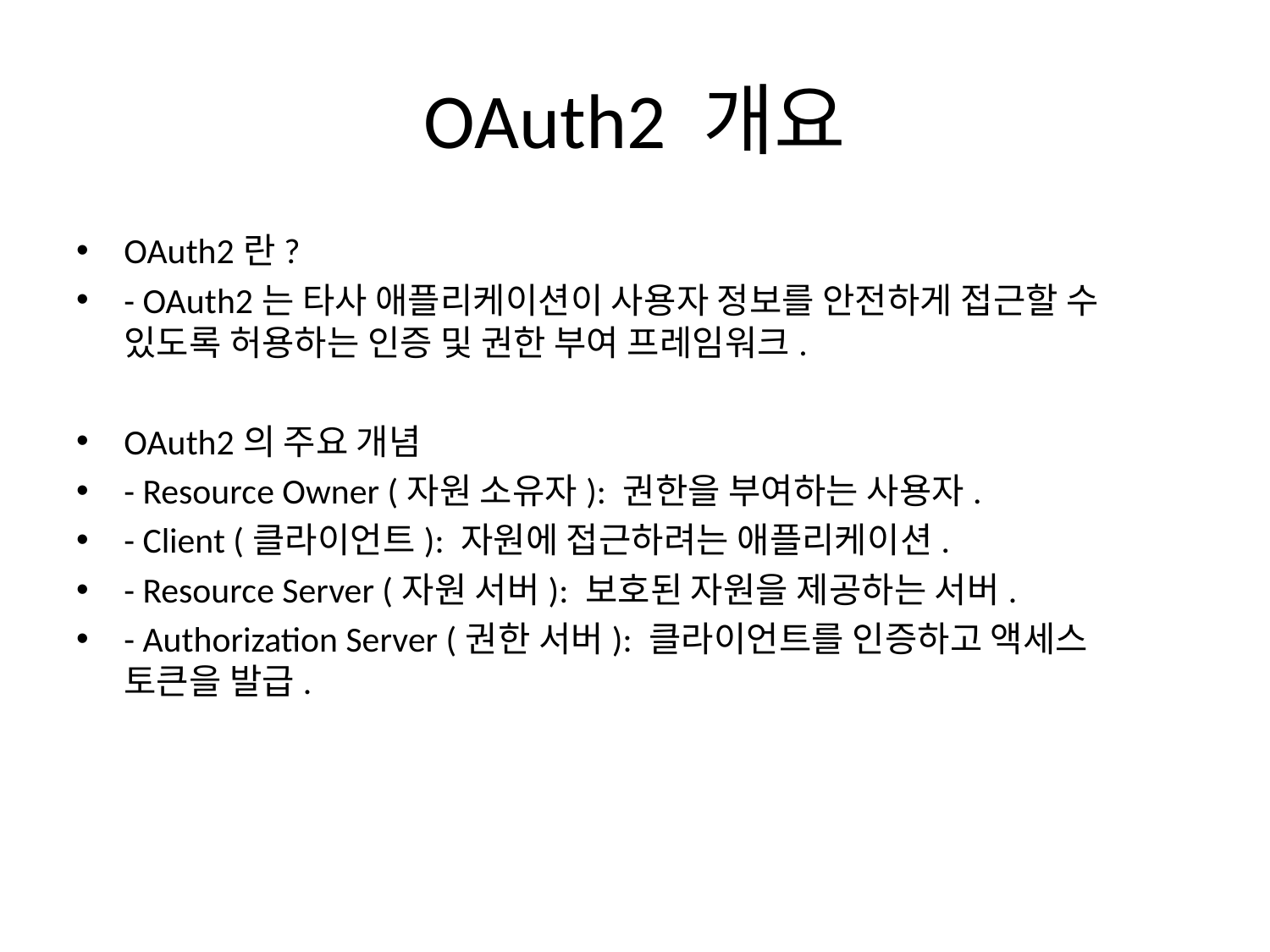

# OAuth2 개요
OAuth2란?
- OAuth2는 타사 애플리케이션이 사용자 정보를 안전하게 접근할 수 있도록 허용하는 인증 및 권한 부여 프레임워크.

OAuth2의 주요 개념
- Resource Owner (자원 소유자): 권한을 부여하는 사용자.
- Client (클라이언트): 자원에 접근하려는 애플리케이션.
- Resource Server (자원 서버): 보호된 자원을 제공하는 서버.
- Authorization Server (권한 서버): 클라이언트를 인증하고 액세스 토큰을 발급.